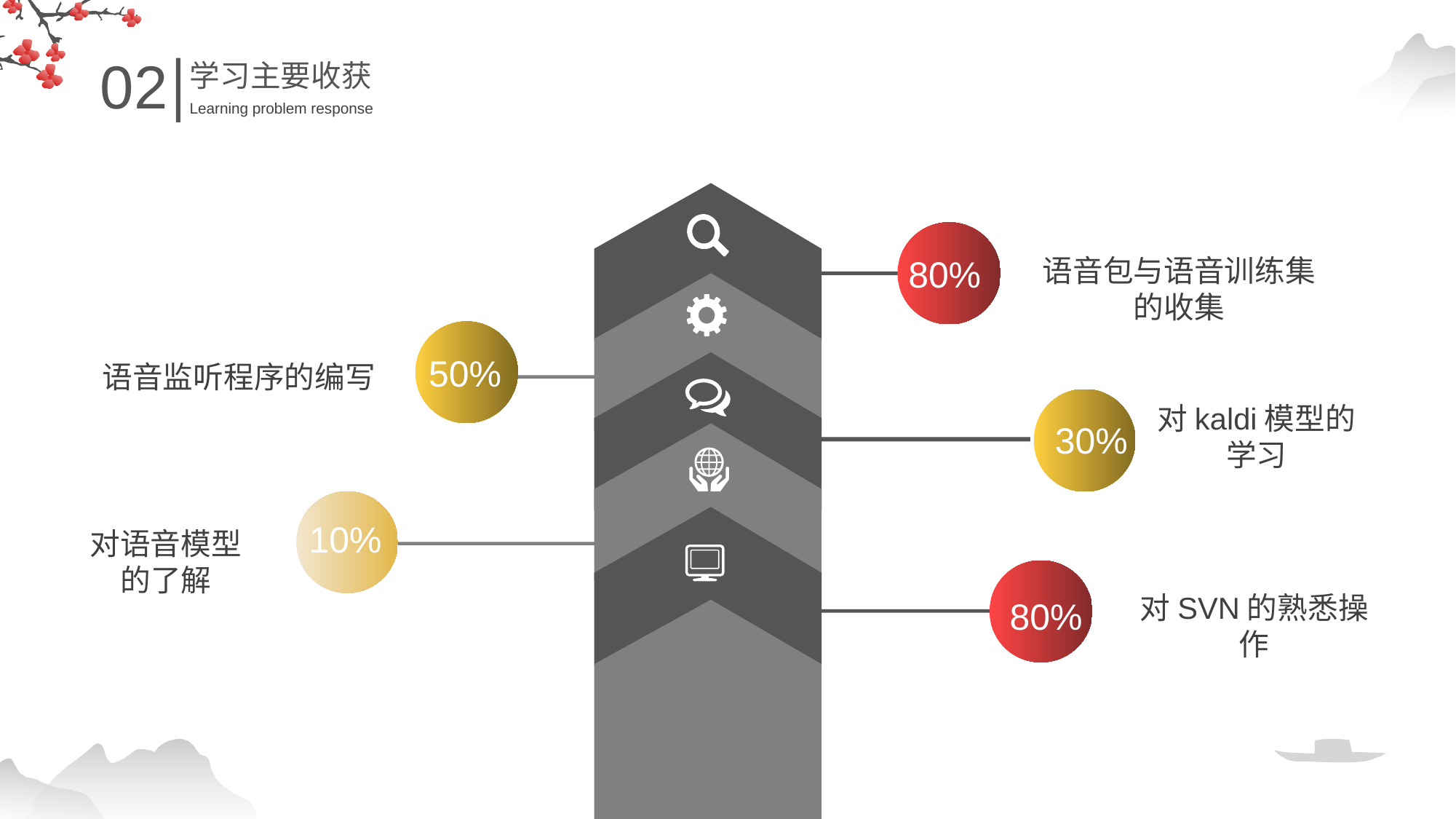

02
学习主要收获

Learning problem response

80%
语音包与语音训练集的收集

50%
语音监听程序的编写

对kaldi模型的学习
30%

10%
对语音模型的了解

对SVN的熟悉操作
80%